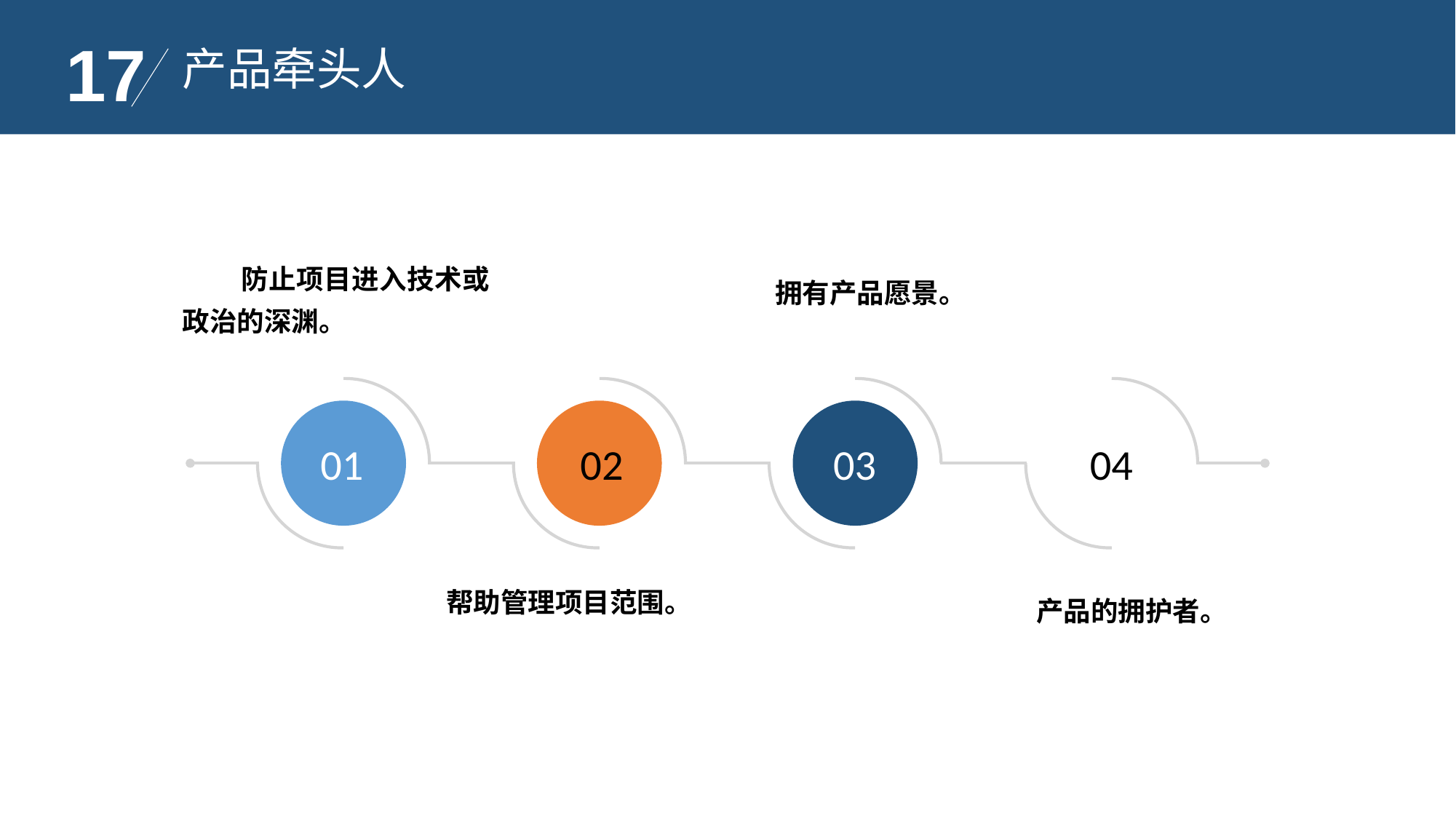

17
产品牵头人
        防止项目进入技术或政治的深渊。
拥有产品愿景。

01
02
03
04
帮助管理项目范围。
产品的拥护者。